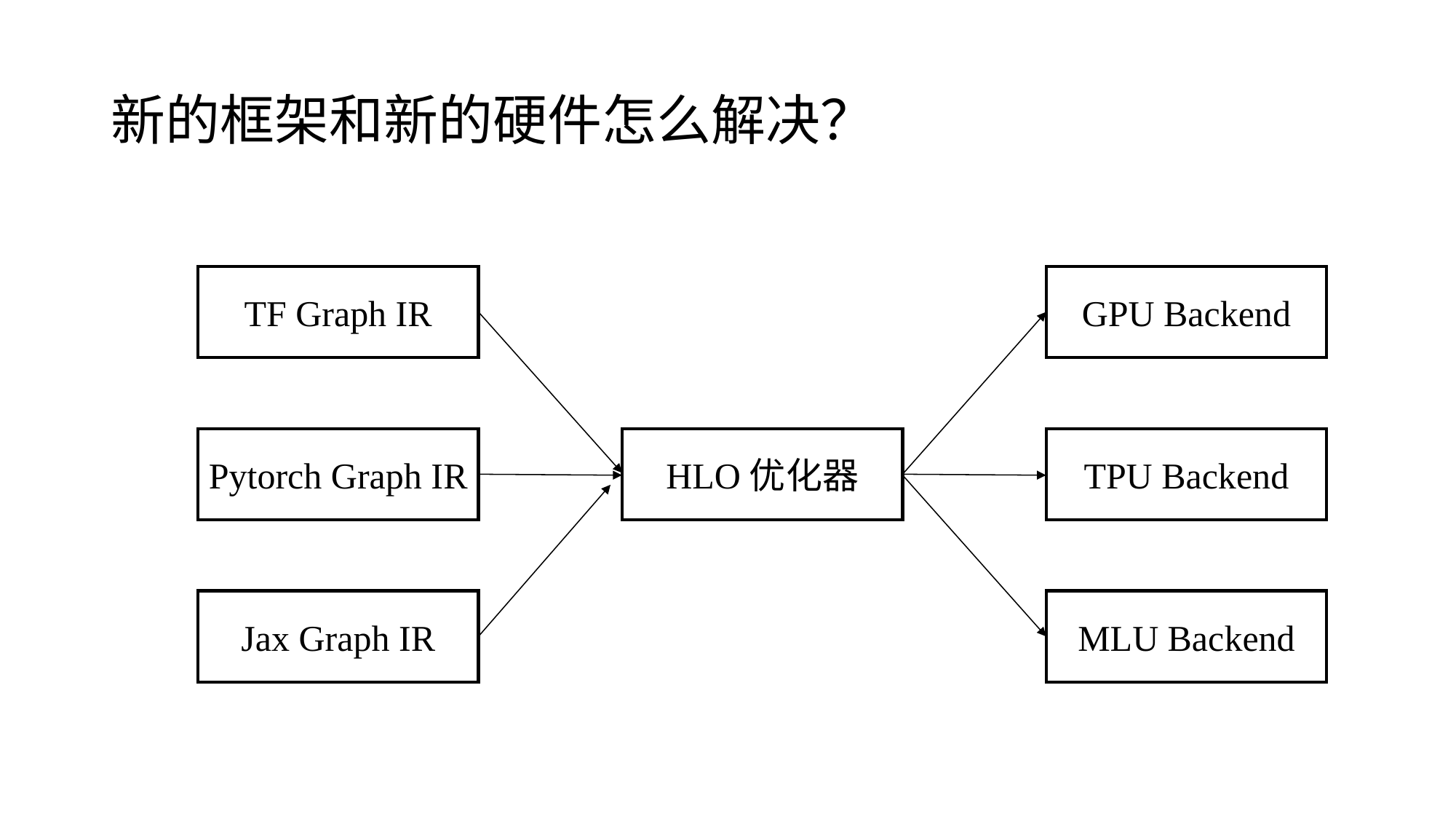

新的框架和新的硬件怎么解决？

TF Graph IR
GPU Backend
Pytorch Graph IR
HLO优化器
TPU Backend
Jax Graph IR
MLU Backend